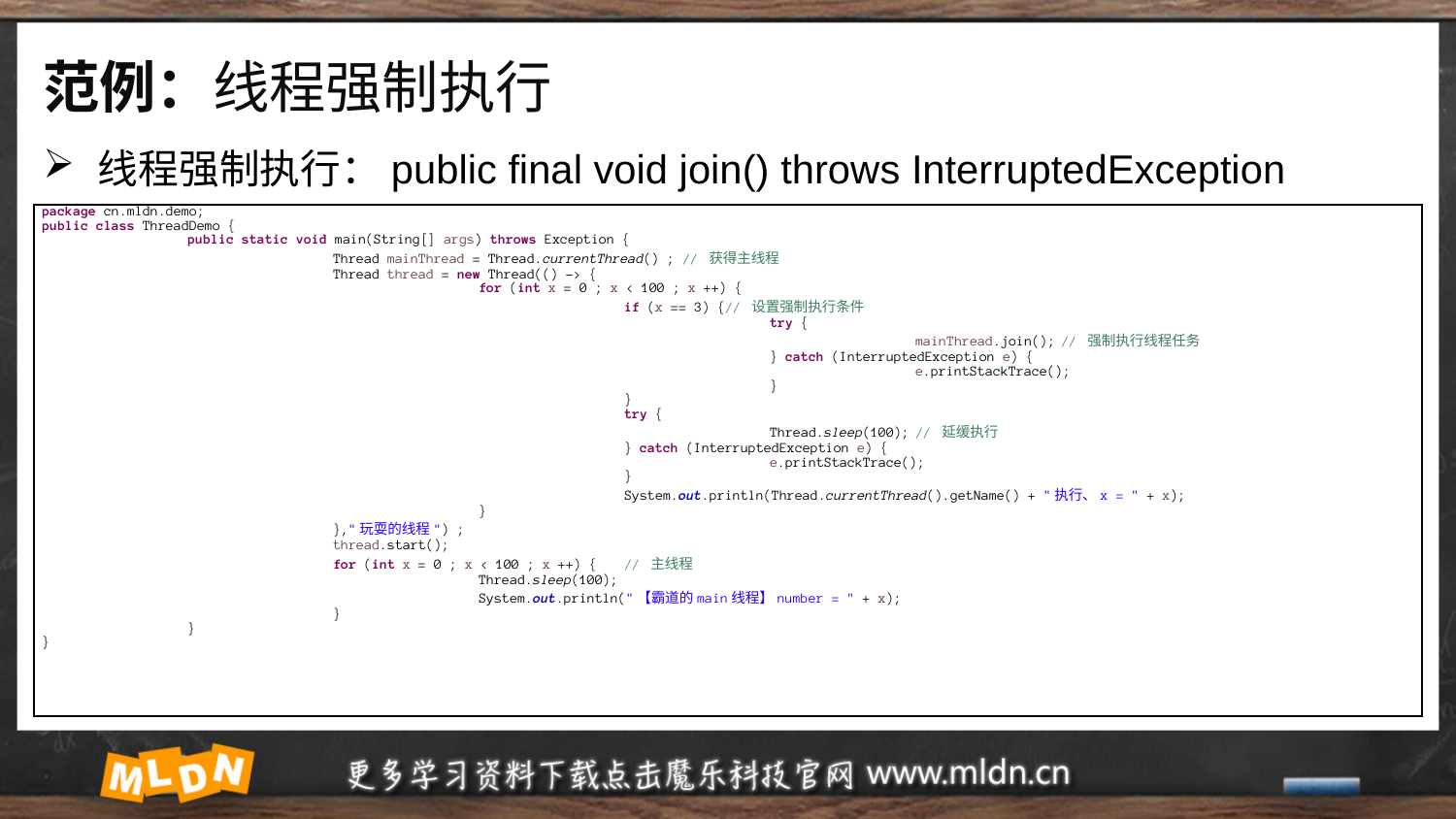

# 范例：线程强制执行
线程强制执行：public final void join​() throws InterruptedException
| package cn.mldn.demo; public class ThreadDemo { public static void main(String[] args) throws Exception { Thread mainThread = Thread.currentThread() ; // 获得主线程 Thread thread = new Thread(() -> { for (int x = 0 ; x < 100 ; x ++) { if (x == 3) {// 设置强制执行条件 try { mainThread.join(); // 强制执行线程任务 } catch (InterruptedException e) { e.printStackTrace(); } } try { Thread.sleep(100); // 延缓执行 } catch (InterruptedException e) { e.printStackTrace(); } System.out.println(Thread.currentThread().getName() + "执行、x = " + x); } },"玩耍的线程") ; thread.start(); for (int x = 0 ; x < 100 ; x ++) { // 主线程 Thread.sleep(100); System.out.println("【霸道的main线程】number = " + x); } } } |
| --- |